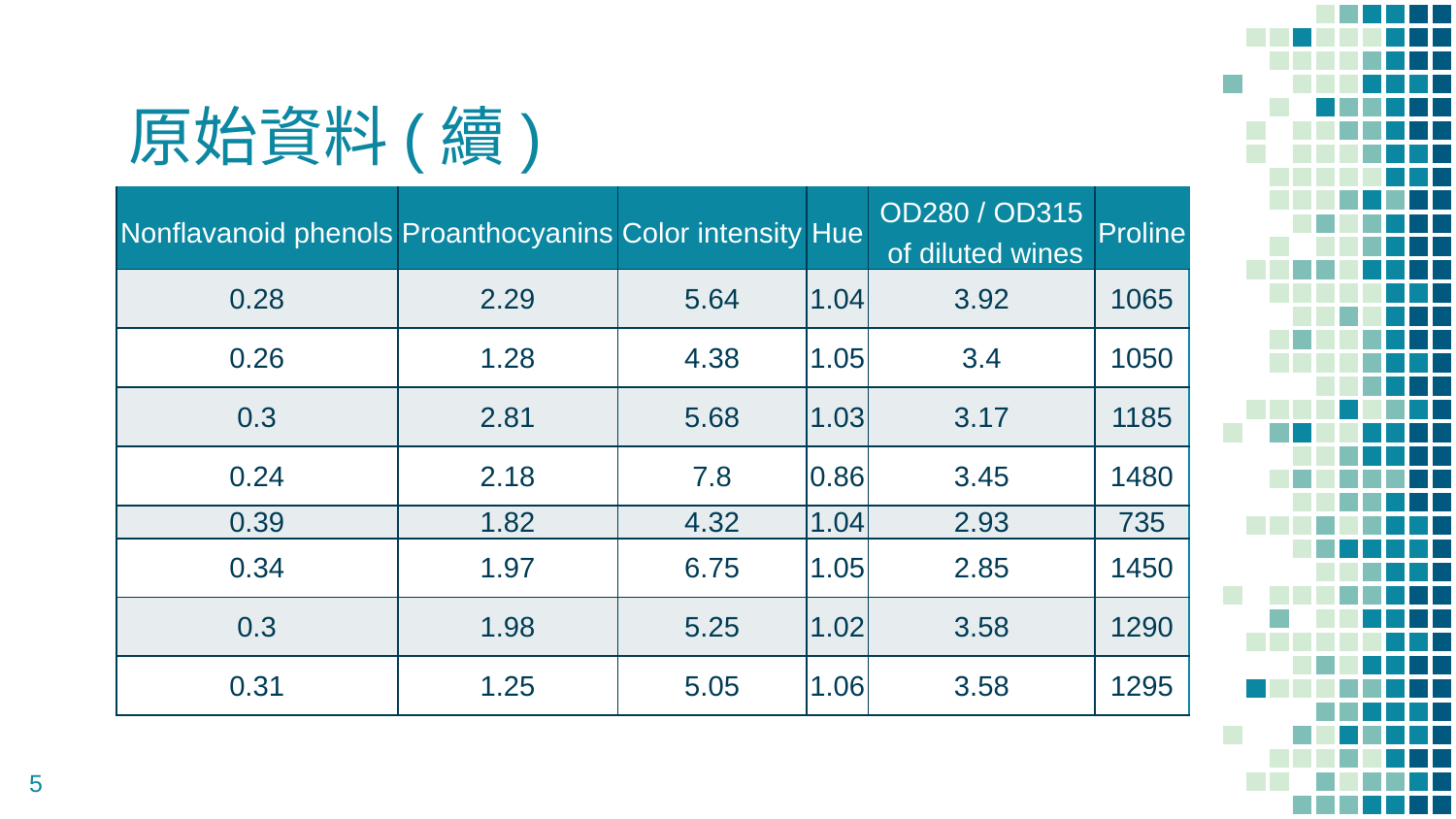

# 原始資料(續)
| Nonflavanoid phenols | Proanthocyanins | Color intensity | Hue | OD280 / OD315 of diluted wines | Proline |
| --- | --- | --- | --- | --- | --- |
| 0.28 | 2.29 | 5.64 | 1.04 | 3.92 | 1065 |
| 0.26 | 1.28 | 4.38 | 1.05 | 3.4 | 1050 |
| 0.3 | 2.81 | 5.68 | 1.03 | 3.17 | 1185 |
| 0.24 | 2.18 | 7.8 | 0.86 | 3.45 | 1480 |
| 0.39 | 1.82 | 4.32 | 1.04 | 2.93 | 735 |
| 0.34 | 1.97 | 6.75 | 1.05 | 2.85 | 1450 |
| 0.3 | 1.98 | 5.25 | 1.02 | 3.58 | 1290 |
| 0.31 | 1.25 | 5.05 | 1.06 | 3.58 | 1295 |
5